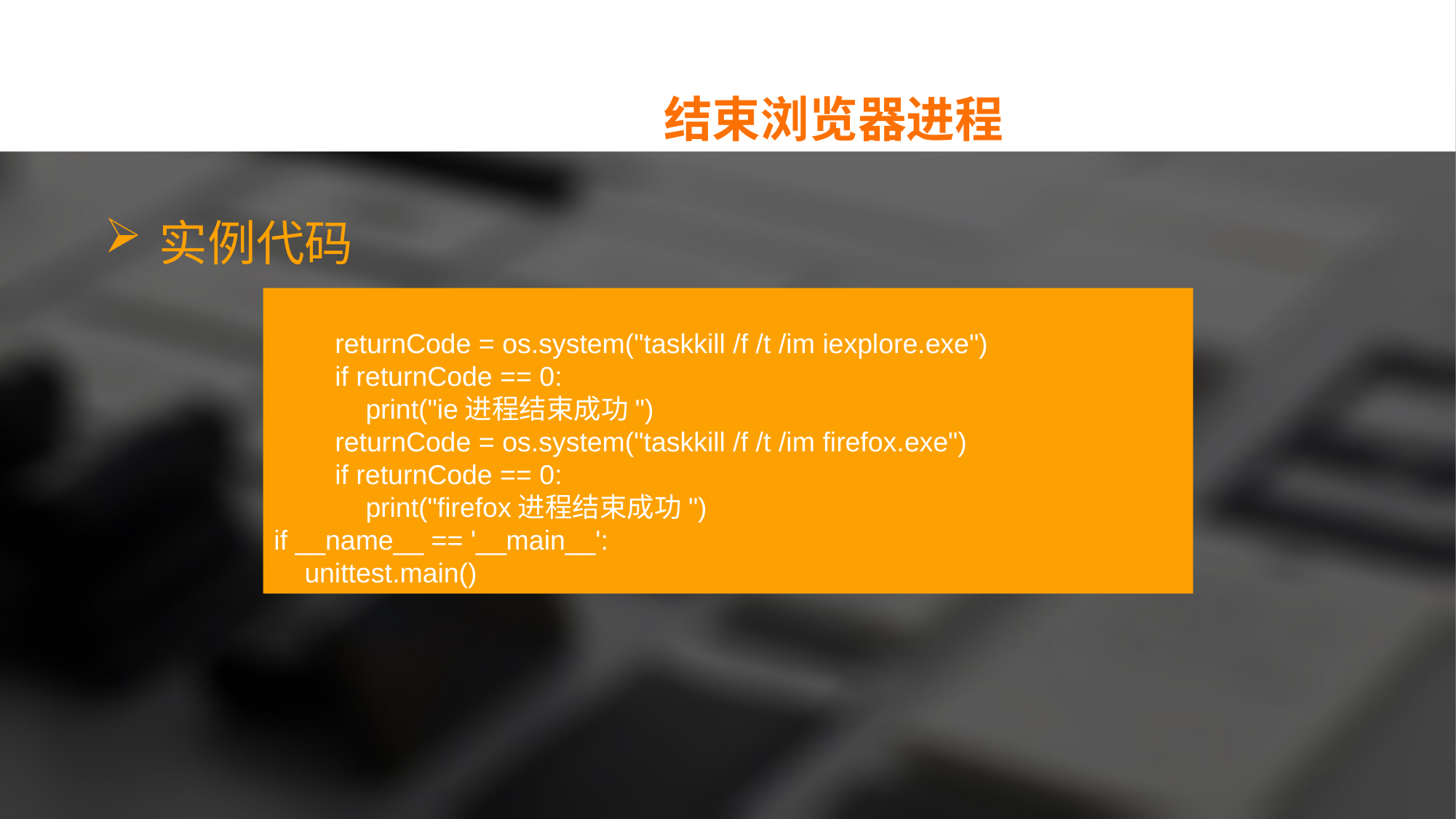

结束浏览器进程
实例代码

        returnCode = os.system("taskkill /f /t /im iexplore.exe")
        if returnCode == 0:
            print("ie进程结束成功")
        returnCode = os.system("taskkill /f /t /im firefox.exe")
        if returnCode == 0:
            print("firefox进程结束成功")
if __name__ == '__main__':
    unittest.main()